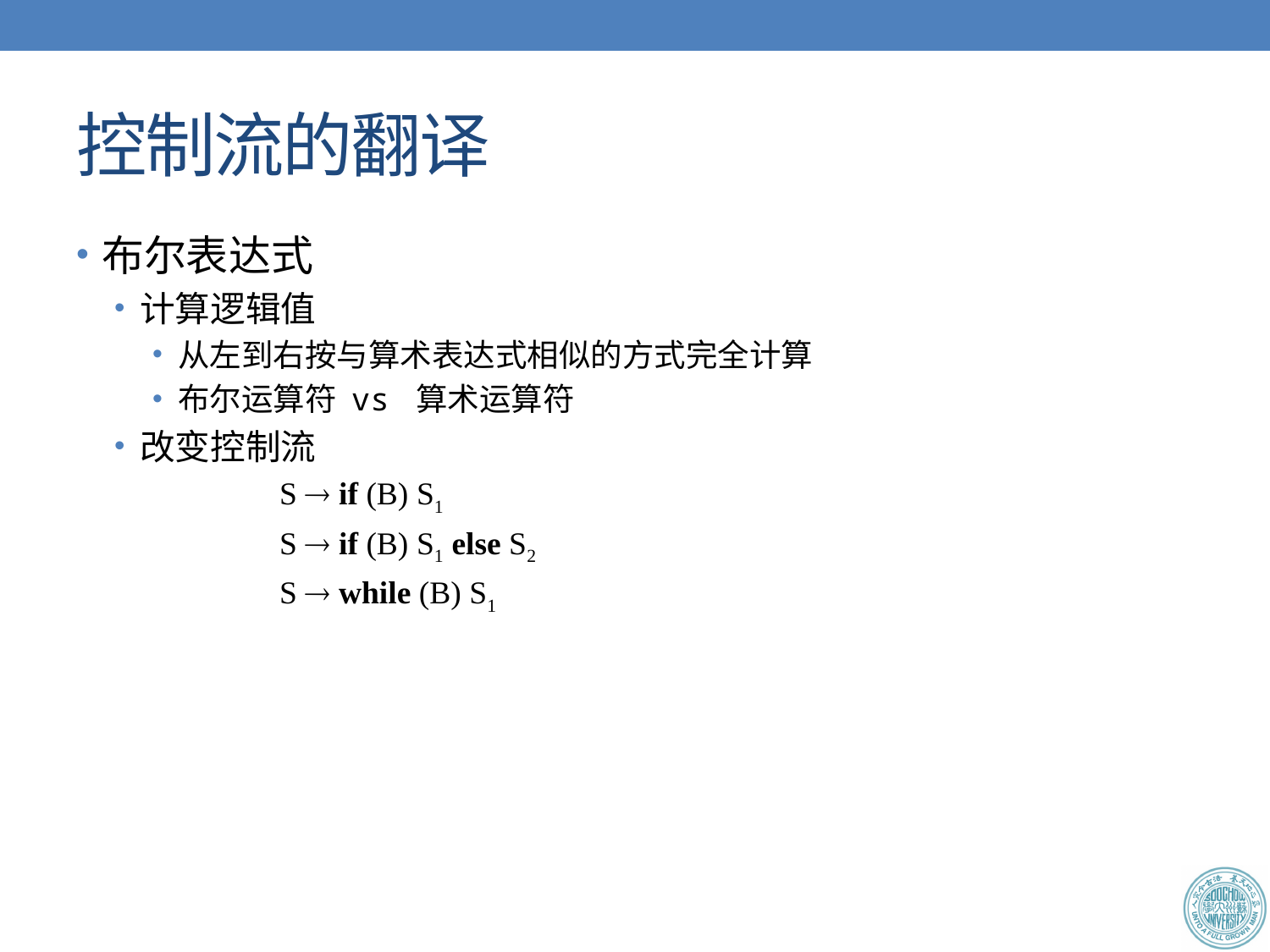

# 控制流的翻译
布尔表达式
计算逻辑值
从左到右按与算术表达式相似的方式完全计算
布尔运算符 vs 算术运算符
改变控制流
	S → if (B) S1
	S → if (B) S1 else S2
	S → while (B) S1